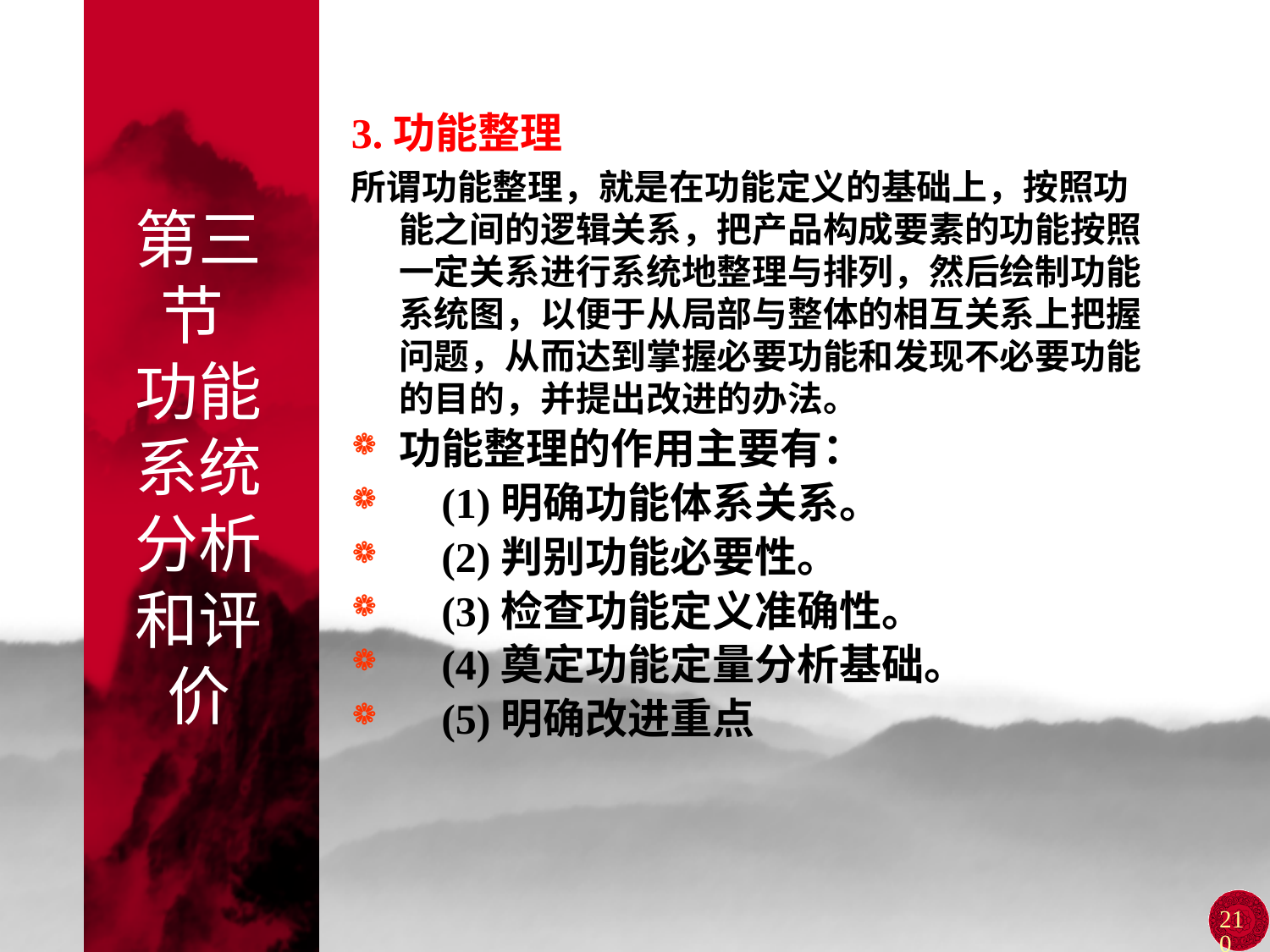

# 第三节  功能系统分析和评价
3.功能整理
所谓功能整理，就是在功能定义的基础上，按照功能之间的逻辑关系，把产品构成要素的功能按照一定关系进行系统地整理与排列，然后绘制功能系统图，以便于从局部与整体的相互关系上把握问题，从而达到掌握必要功能和发现不必要功能的目的，并提出改进的办法。
功能整理的作用主要有：
    (1)明确功能体系关系。
    (2)判别功能必要性。
    (3)检查功能定义准确性。
    (4)奠定功能定量分析基础。
    (5)明确改进重点

210